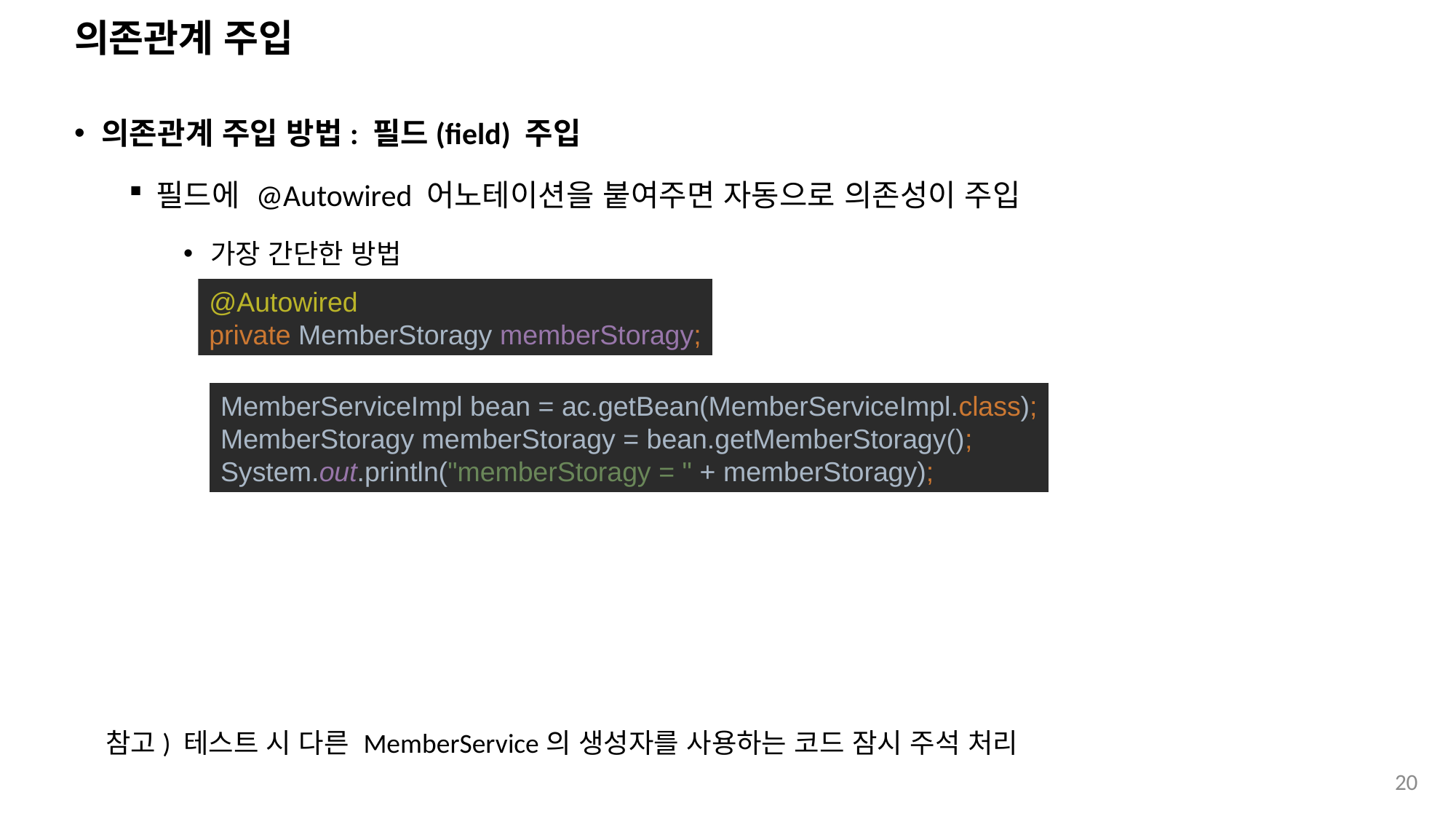

# 의존관계 주입
의존관계 주입 방법: 필드(field) 주입
필드에 @Autowired 어노테이션을 붙여주면 자동으로 의존성이 주입
가장 간단한 방법

@Autowired
private MemberStoragy memberStoragy;
MemberServiceImpl bean = ac.getBean(MemberServiceImpl.class);
MemberStoragy memberStoragy = bean.getMemberStoragy();
System.out.println("memberStoragy = " + memberStoragy);
참고) 테스트 시 다른 MemberService의 생성자를 사용하는 코드 잠시 주석 처리
20